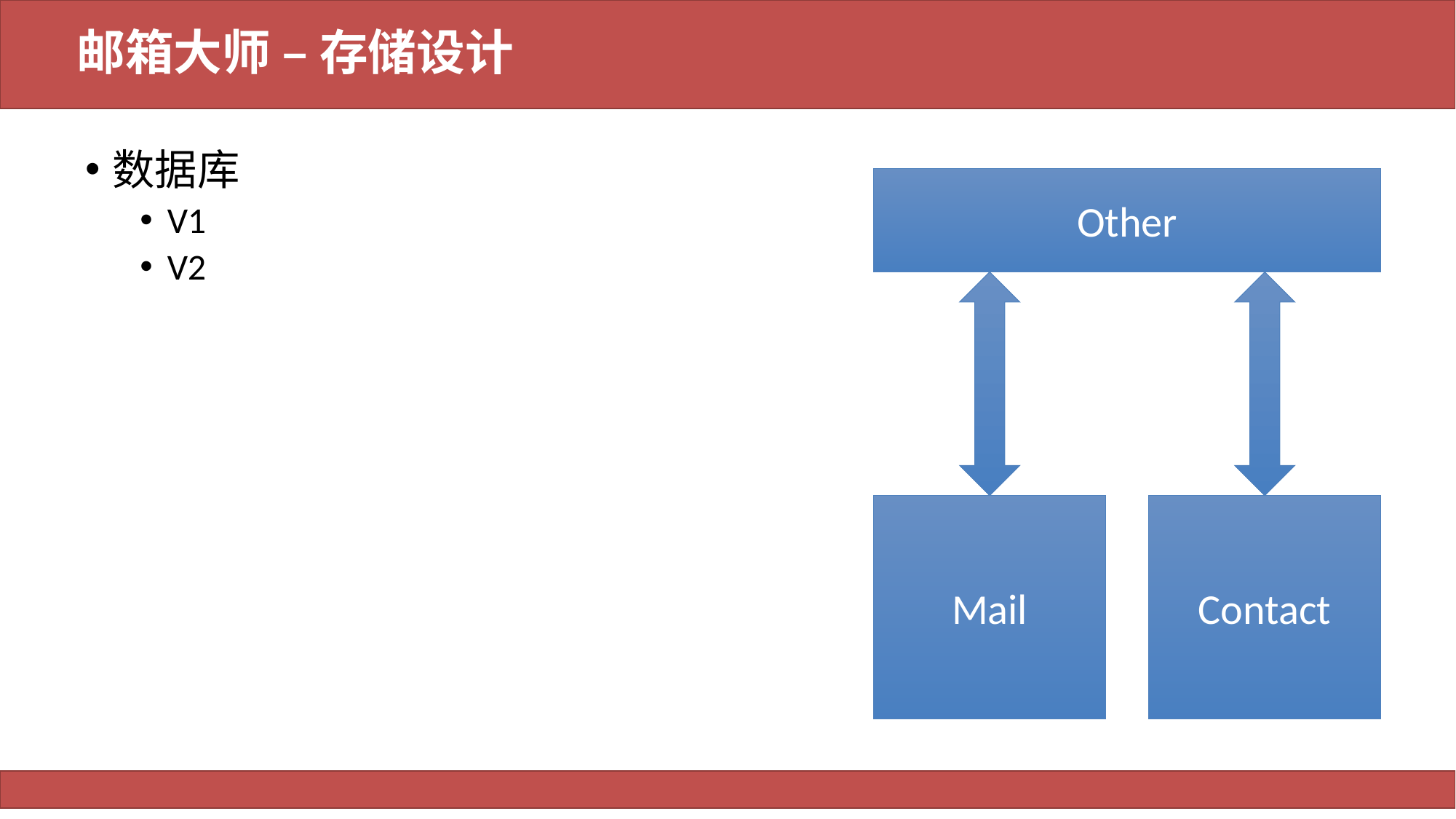

# 邮箱大师 – 存储设计
数据库
V1
V2

Other

Mail
Contact